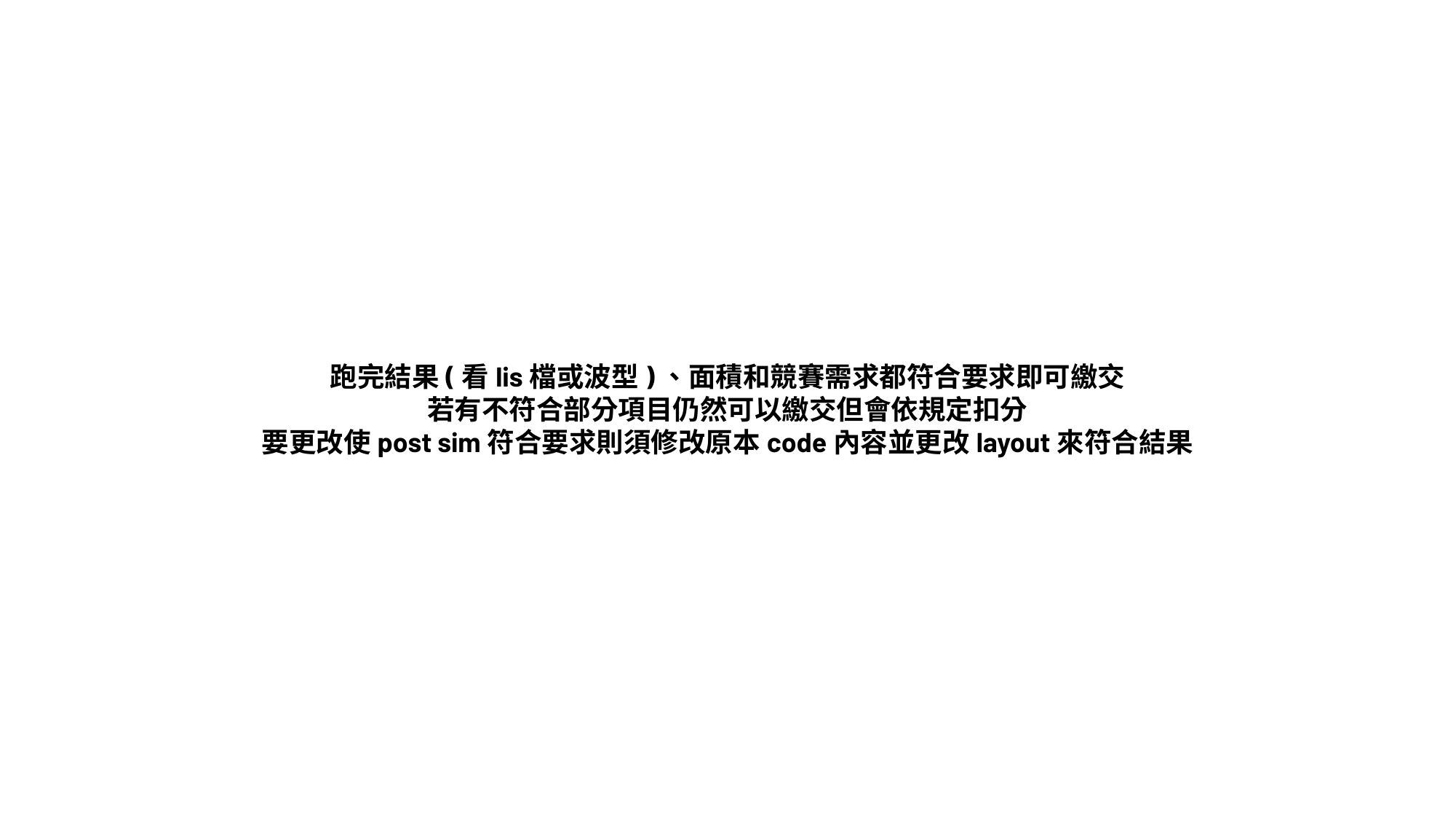

跑完結果(看lis檔或波型)、面積和競賽需求都符合要求即可繳交
若有不符合部分項目仍然可以繳交但會依規定扣分
要更改使post sim符合要求則須修改原本code內容並更改layout來符合結果